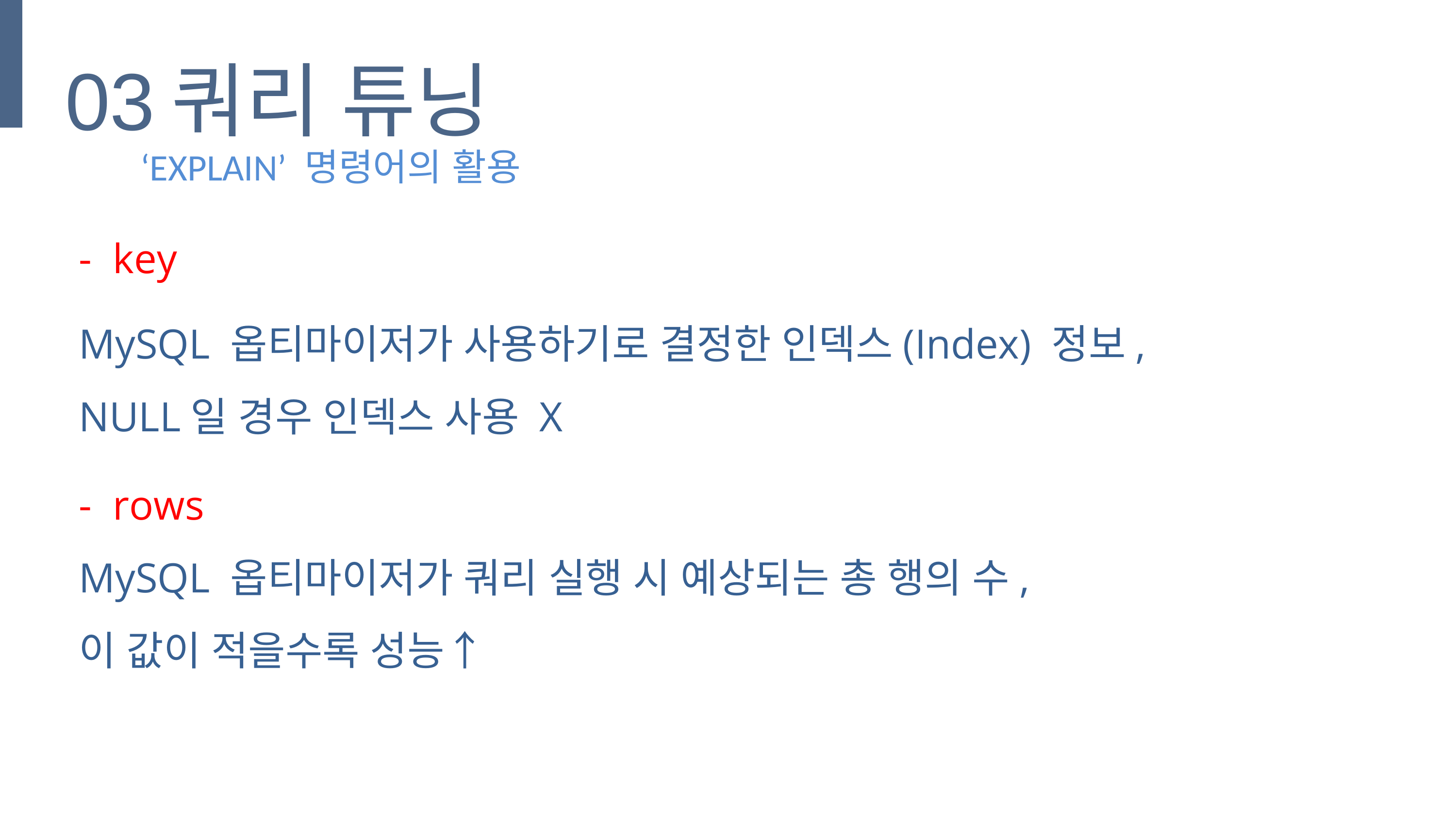

03
쿼리 튜닝
‘EXPLAIN’ 명령어의 활용
-  key
MySQL 옵티마이저가 사용하기로 결정한 인덱스(Index) 정보,
NULL일 경우 인덱스 사용 X
-  rows
MySQL 옵티마이저가 쿼리 실행 시 예상되는 총 행의 수,
이 값이 적을수록 성능↑